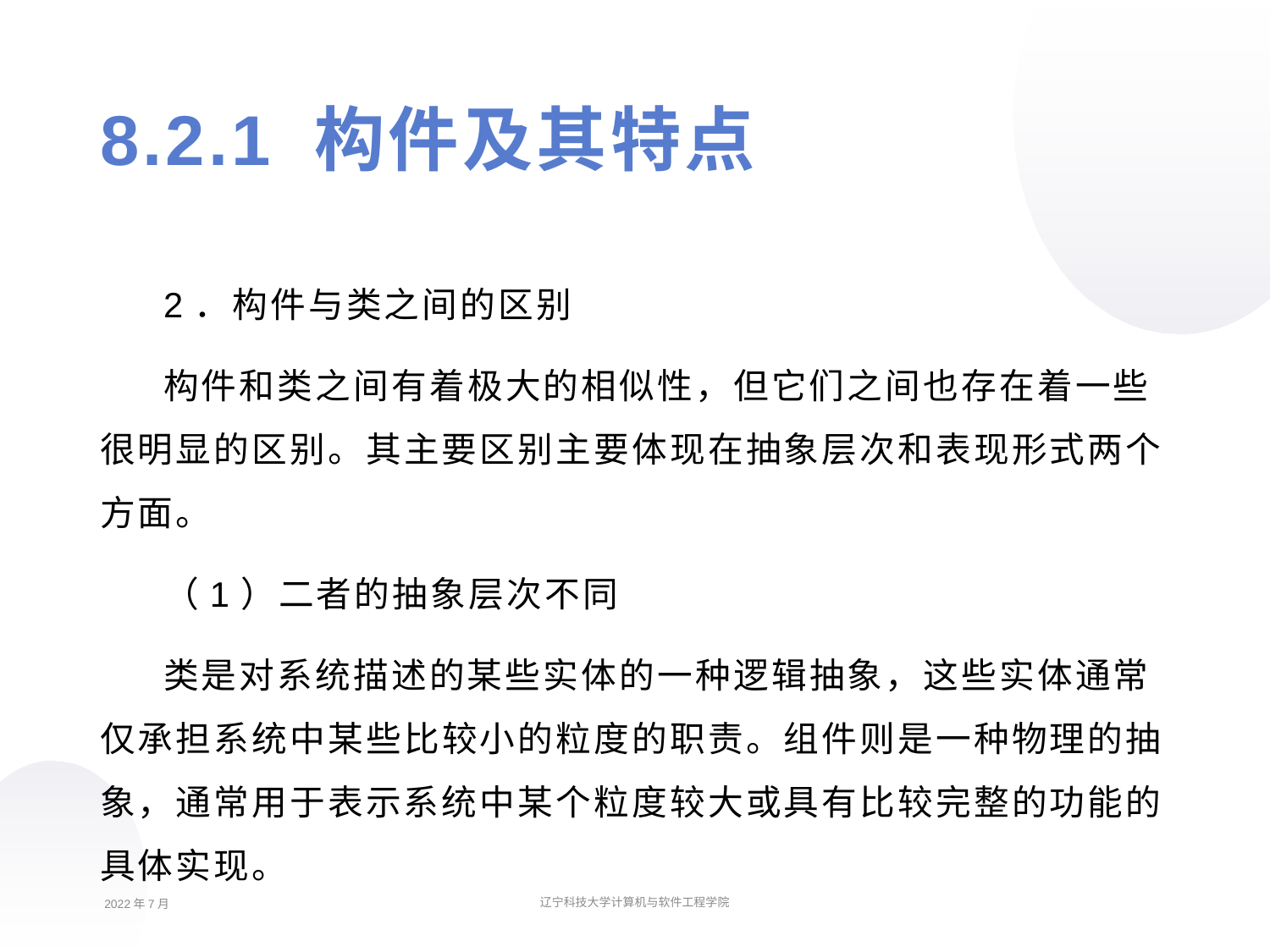

8.2.1 构件及其特点
2．构件与类之间的区别
构件和类之间有着极大的相似性，但它们之间也存在着一些很明显的区别。其主要区别主要体现在抽象层次和表现形式两个方面。
（1）二者的抽象层次不同
类是对系统描述的某些实体的一种逻辑抽象，这些实体通常仅承担系统中某些比较小的粒度的职责。组件则是一种物理的抽象，通常用于表示系统中某个粒度较大或具有比较完整的功能的具体实现。

2022年7月
辽宁科技大学计算机与软件工程学院
37